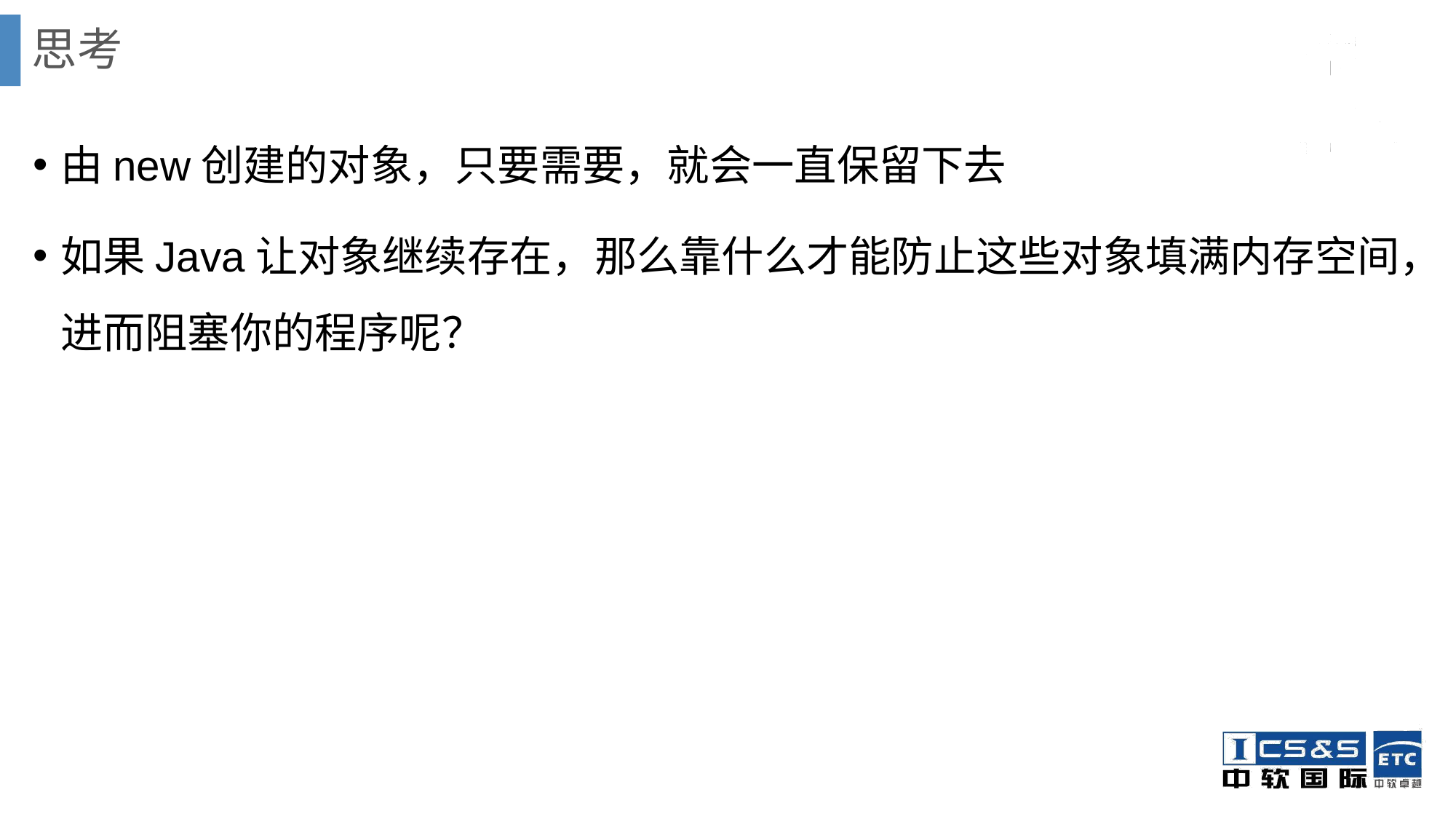

# 思考
由new创建的对象，只要需要，就会一直保留下去
如果Java让对象继续存在，那么靠什么才能防止这些对象填满内存空间，进而阻塞你的程序呢？